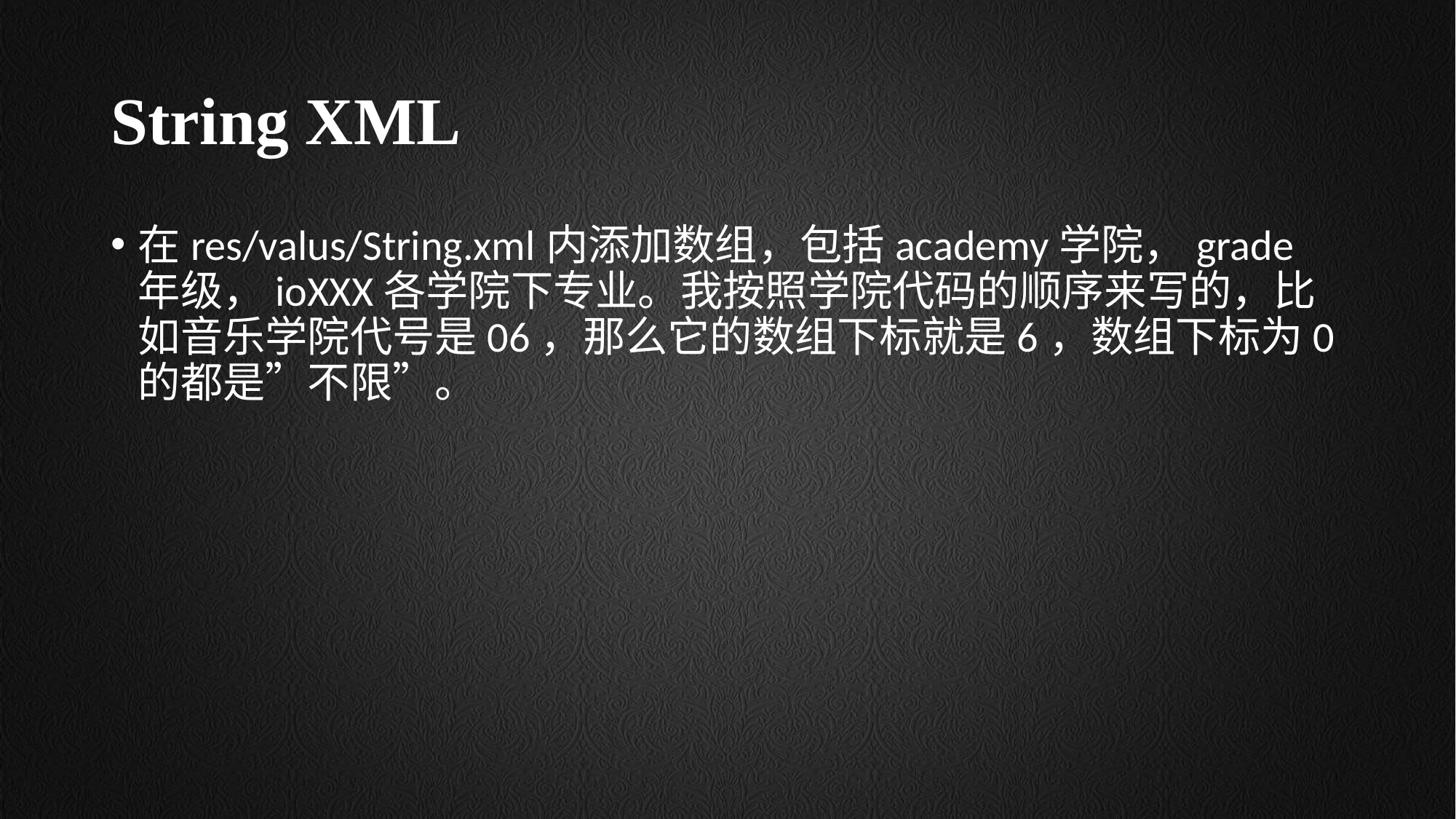

# String XML
在res/valus/String.xml内添加数组，包括academy学院，grade年级，ioXXX各学院下专业。我按照学院代码的顺序来写的，比如音乐学院代号是06，那么它的数组下标就是6，数组下标为0的都是”不限”。